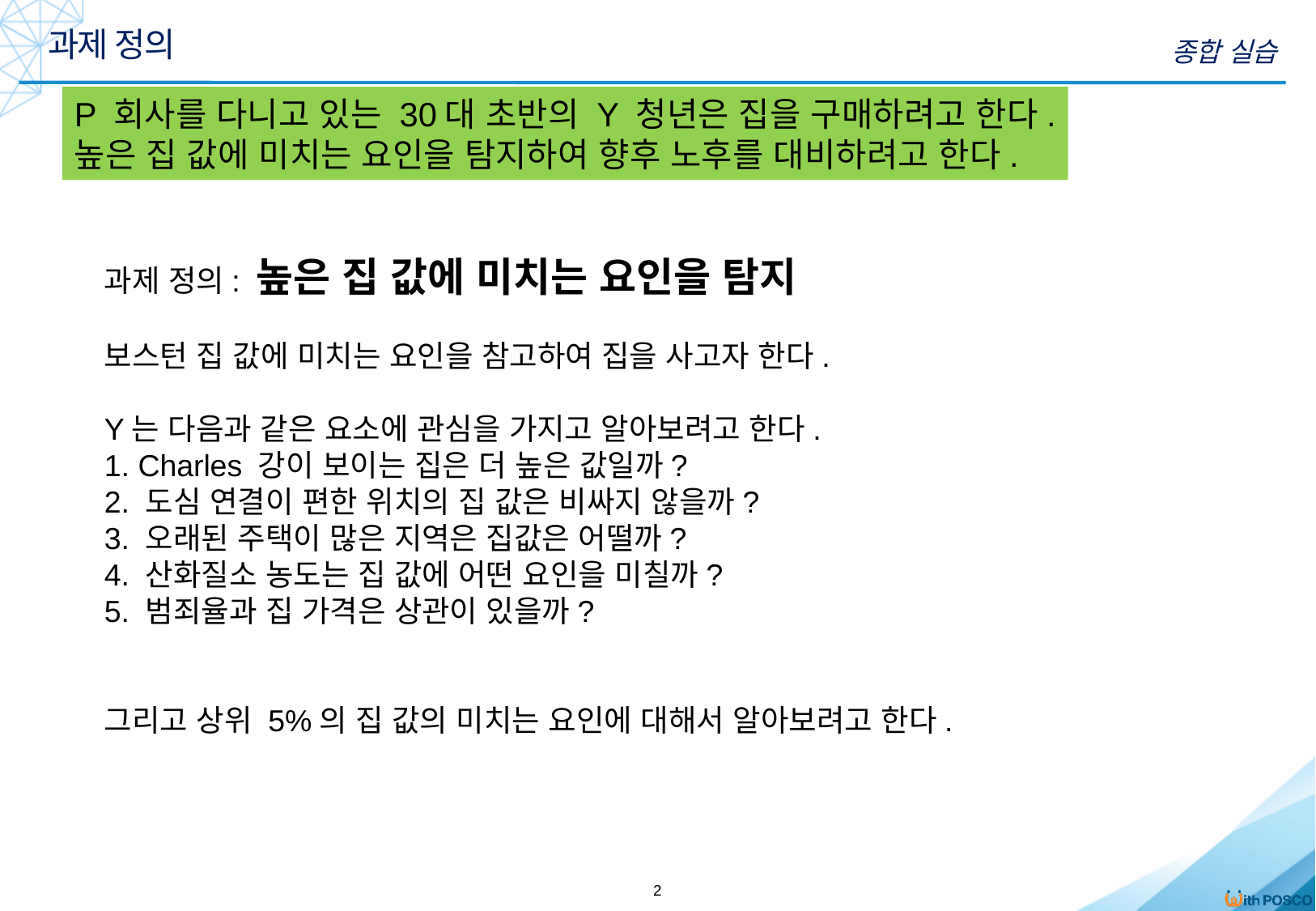

과제 정의
종합 실습
P 회사를 다니고 있는 30대 초반의 Y 청년은 집을 구매하려고 한다.
높은 집 값에 미치는 요인을 탐지하여 향후 노후를 대비하려고 한다.
과제 정의: 높은 집 값에 미치는 요인을 탐지

보스턴 집 값에 미치는 요인을 참고하여 집을 사고자 한다.

Y는 다음과 같은 요소에 관심을 가지고 알아보려고 한다.
1. Charles 강이 보이는 집은 더 높은 값일까?
2. 도심 연결이 편한 위치의 집 값은 비싸지 않을까?
3. 오래된 주택이 많은 지역은 집값은 어떨까?
4. 산화질소 농도는 집 값에 어떤 요인을 미칠까?
5. 범죄율과 집 가격은 상관이 있을까?

그리고 상위 5%의 집 값의 미치는 요인에 대해서 알아보려고 한다.